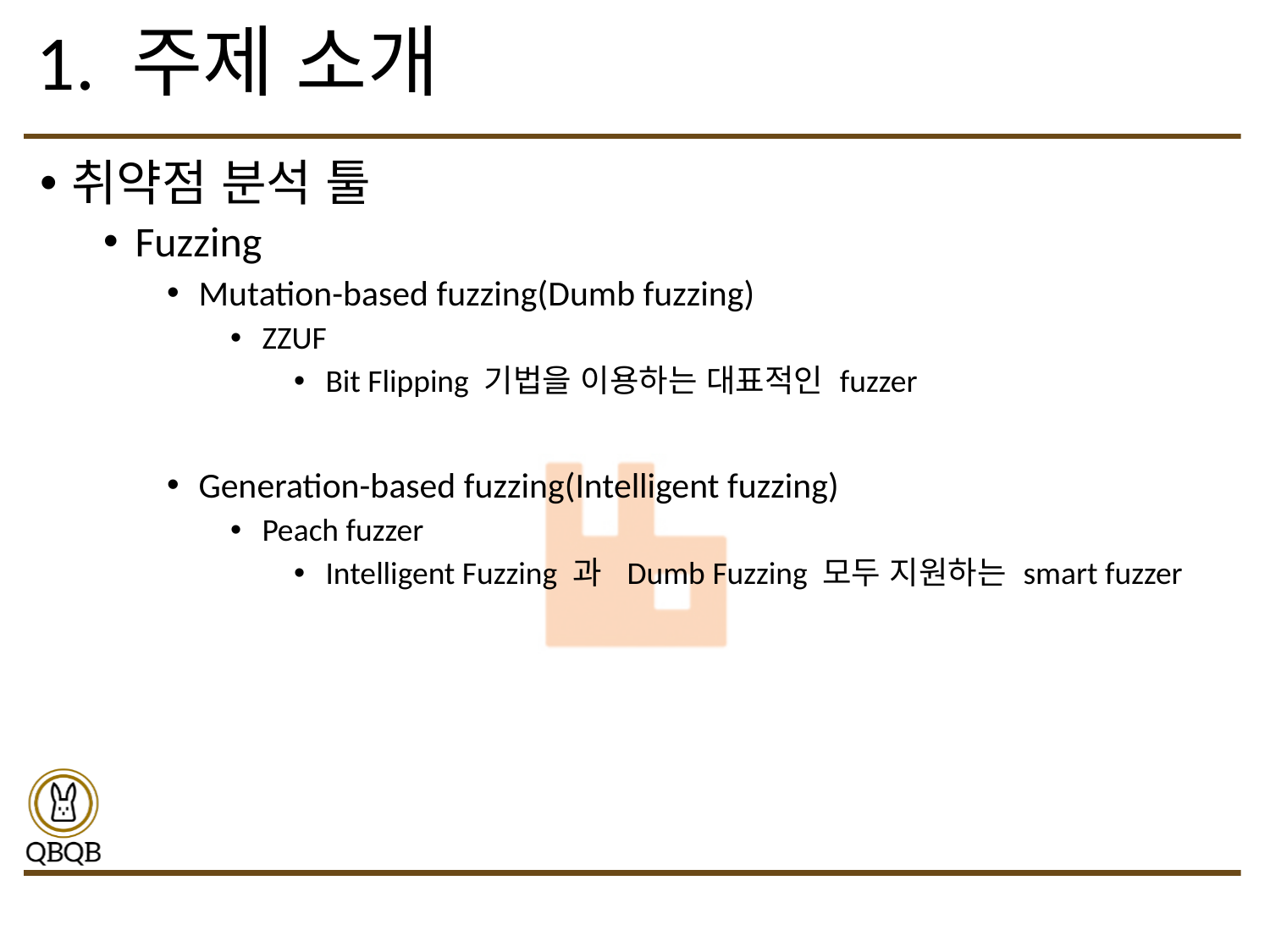

# 1. 주제 소개
취약점 분석 툴
Fuzzing
Mutation-based fuzzing(Dumb fuzzing)
ZZUF
Bit Flipping 기법을 이용하는 대표적인 fuzzer

Generation-based fuzzing(Intelligent fuzzing)
Peach fuzzer
Intelligent Fuzzing 과  Dumb Fuzzing 모두 지원하는 smart fuzzer